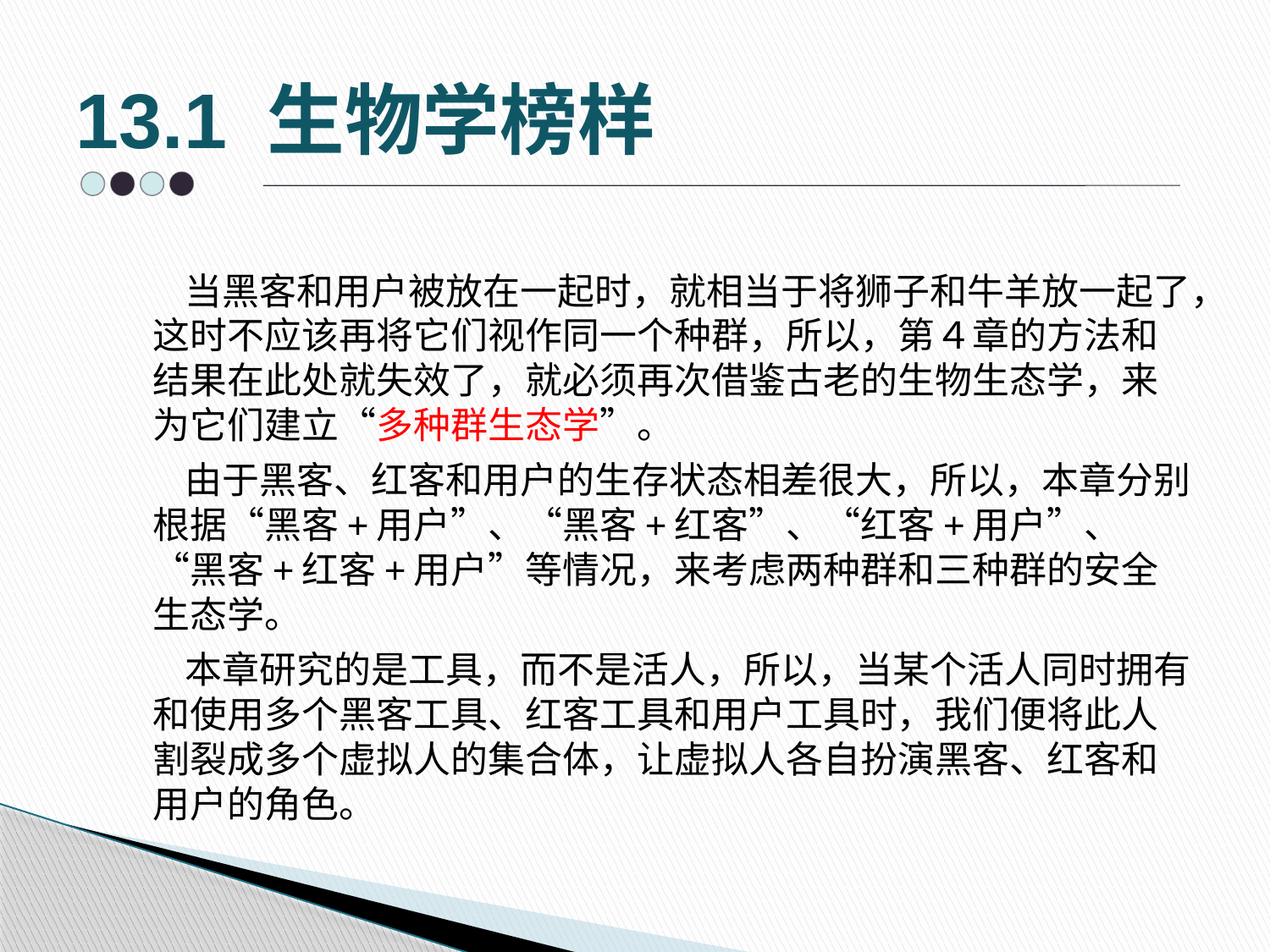

# 13.1 生物学榜样

   当黑客和用户被放在一起时，就相当于将狮子和牛羊放一起了，这时不应该再将它们视作同一个种群，所以，第４章的方法和结果在此处就失效了，就必须再次借鉴古老的生物生态学，来为它们建立“多种群生态学”。
   由于黑客、红客和用户的生存状态相差很大，所以，本章分别根据“黑客+用户”、“黑客+红客”、“红客+用户”、“黑客+红客+用户”等情况，来考虑两种群和三种群的安全生态学。
   本章研究的是工具，而不是活人，所以，当某个活人同时拥有和使用多个黑客工具、红客工具和用户工具时，我们便将此人割裂成多个虚拟人的集合体，让虚拟人各自扮演黑客、红客和用户的角色。